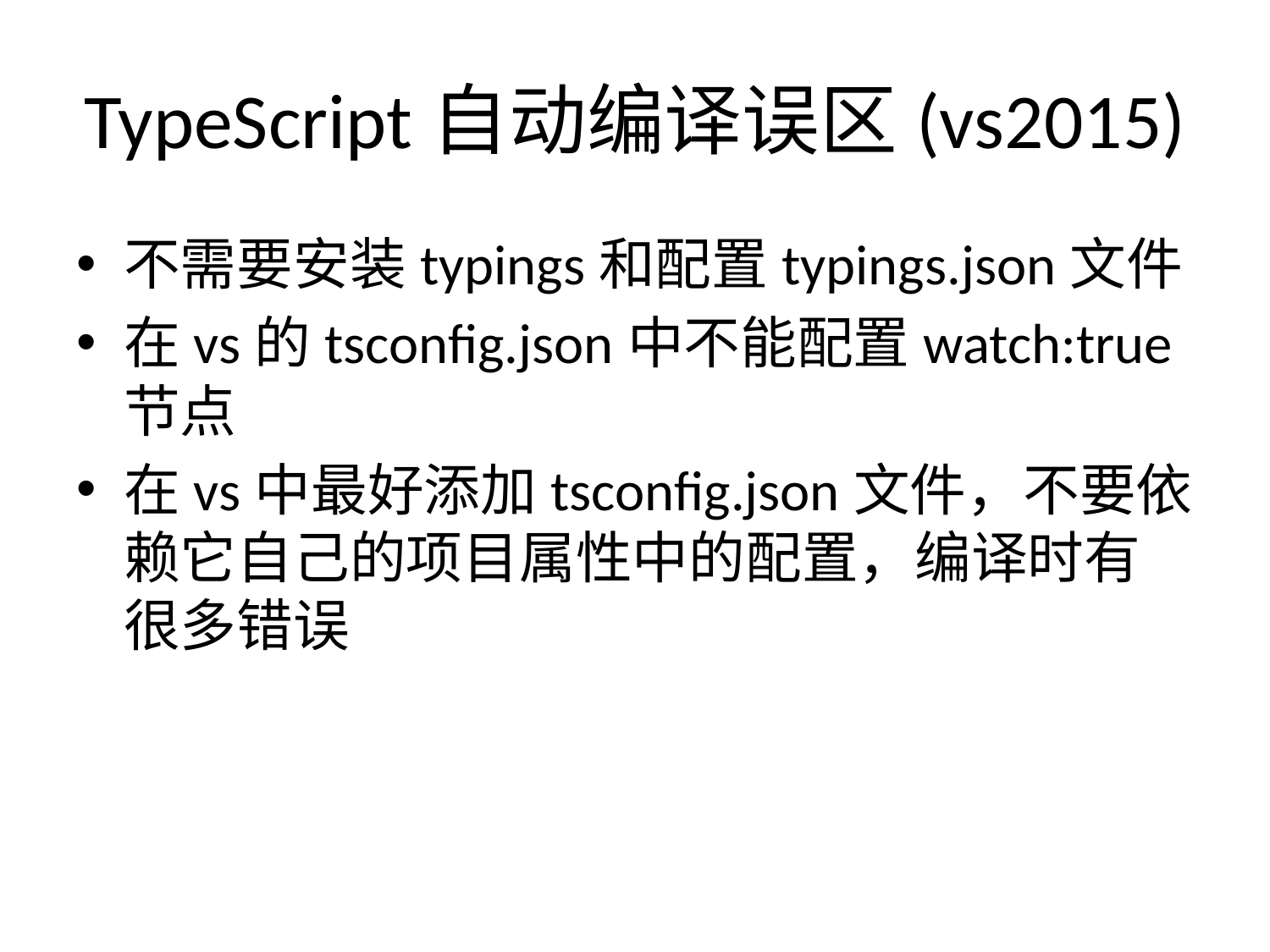

# TypeScript自动编译误区(vs2015)
不需要安装typings和配置typings.json文件
在vs的tsconfig.json中不能配置watch:true节点
在vs中最好添加tsconfig.json文件，不要依赖它自己的项目属性中的配置，编译时有很多错误